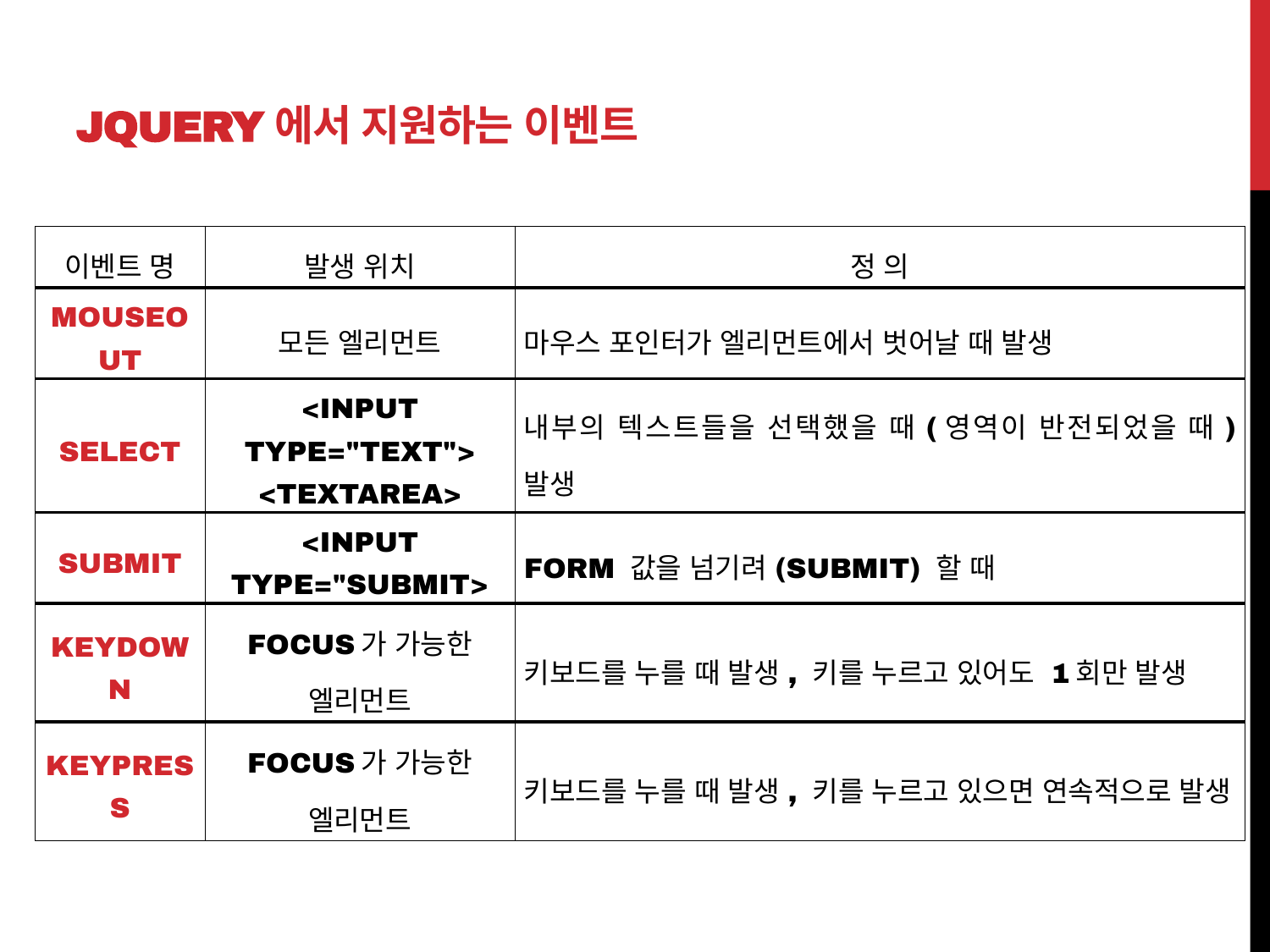

# jQuery에서 지원하는 이벤트
| 이벤트 명 | 발생 위치 | 정 의 |
| --- | --- | --- |
| mouseout | 모든 엘리먼트 | 마우스 포인터가 엘리먼트에서 벗어날 때 발생 |
| select | <input type="text"> <textarea> | 내부의 텍스트들을 선택했을 때(영역이 반전되었을 때) 발생 |
| submit | <input type="submit> | form 값을 넘기려(submit) 할 때 |
| keydown | focus가 가능한 엘리먼트 | 키보드를 누를 때 발생, 키를 누르고 있어도 1회만 발생 |
| keypress | focus가 가능한 엘리먼트 | 키보드를 누를 때 발생, 키를 누르고 있으면 연속적으로 발생 |